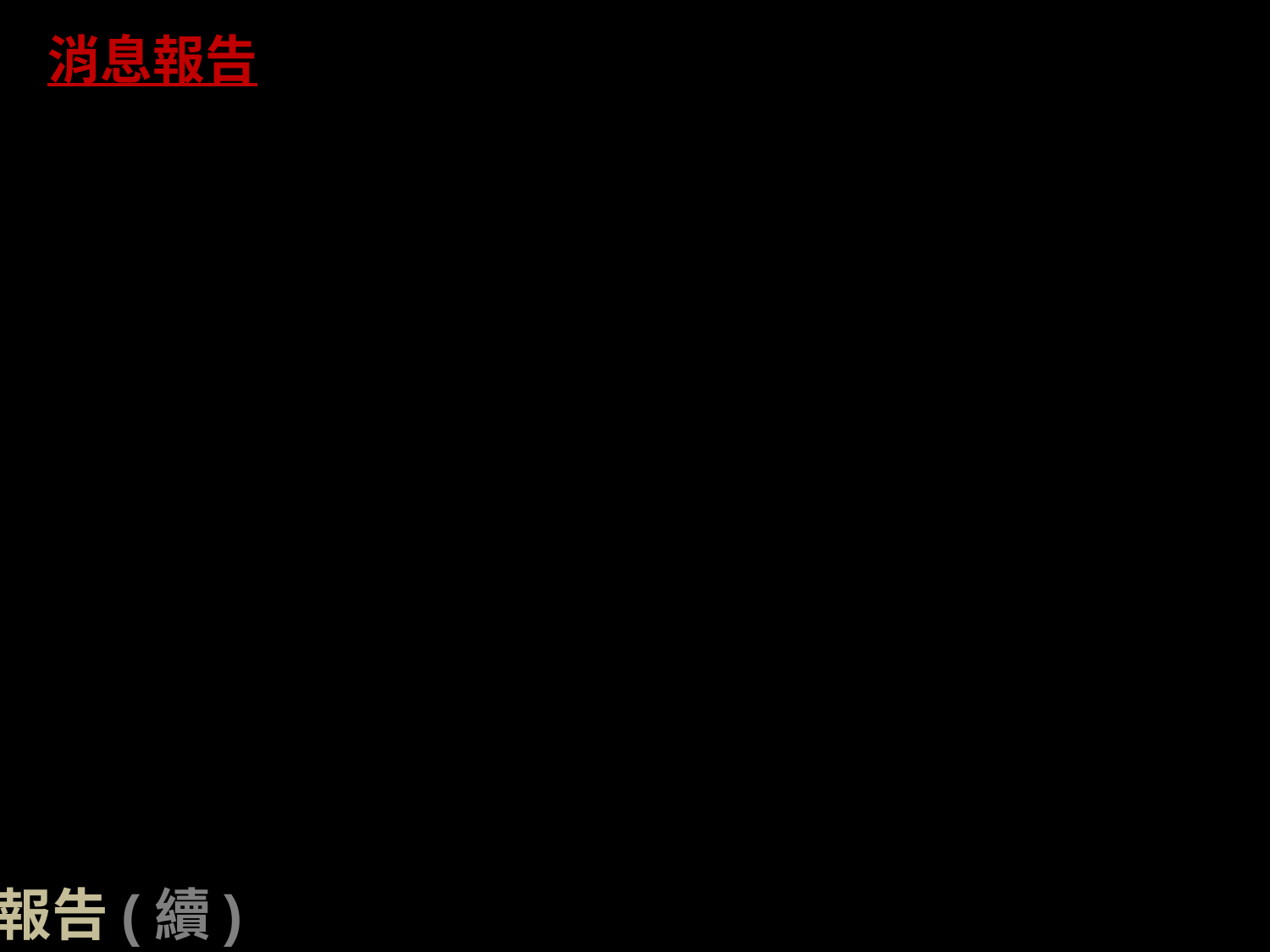

消息報告

歡迎今日 新來的朋友 一同參加主日禮拜，願主祝福！
報名參加 6 月 9 日舉辦社區福音茶會「包肉粽話家常」，請繳交費用 100元給許峯益執事
6 月 28 日至 7 月 1 日舉辦兒童夏令營《新奇一夏玩科學》，報名費每位 500元(含餐飲，材料，保險費)，歡迎邀請社區朋友參加。
婦女暨夫婦團契訂於 6 月 10 日(日)中午 12:30 由葉基安長老主理《積攢財寶》，邀請大家一起來參與。

報告(續)